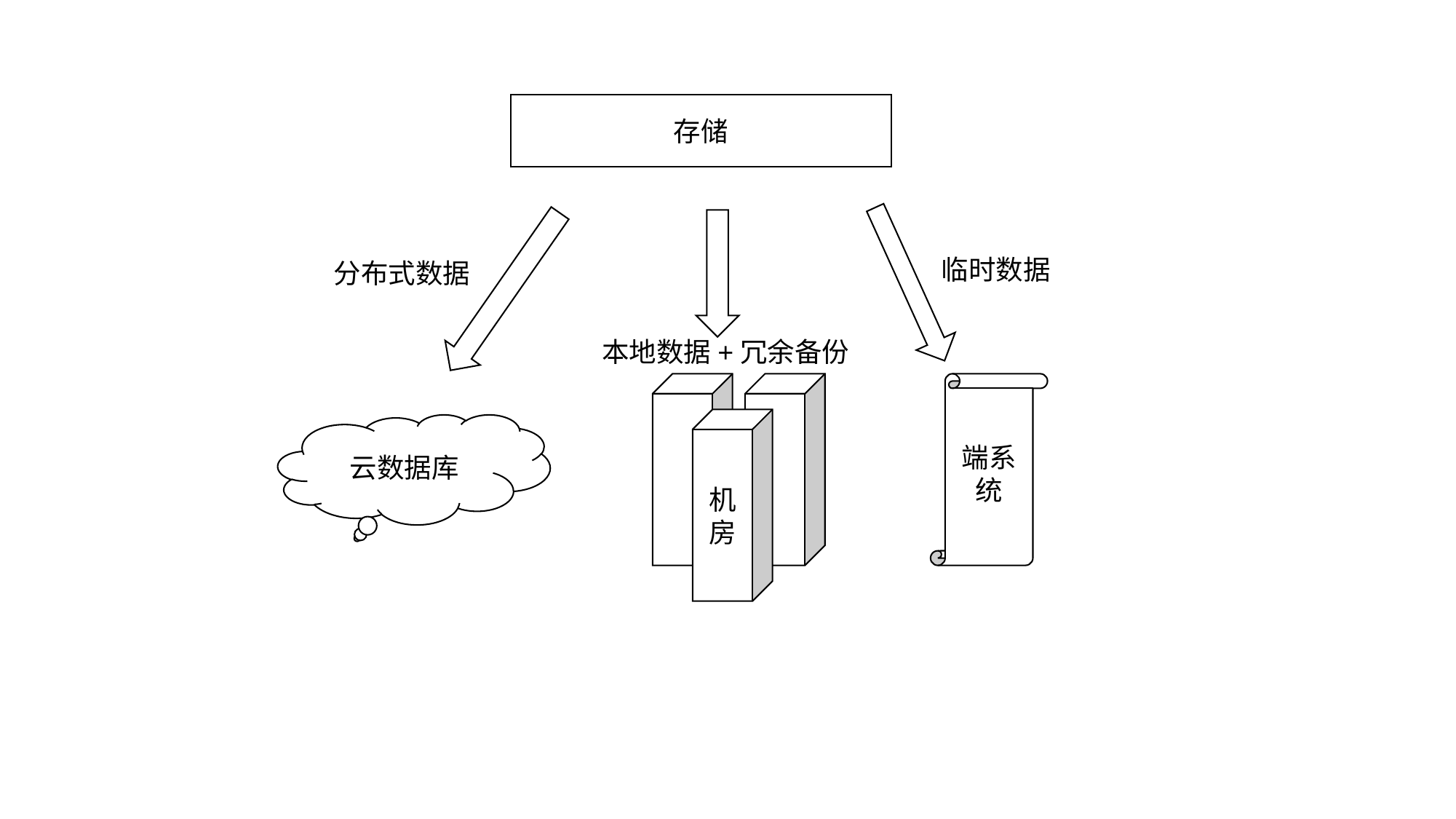

存储

临时数据
分布式数据
本地数据+冗余备份

端系统
机房
云数据库